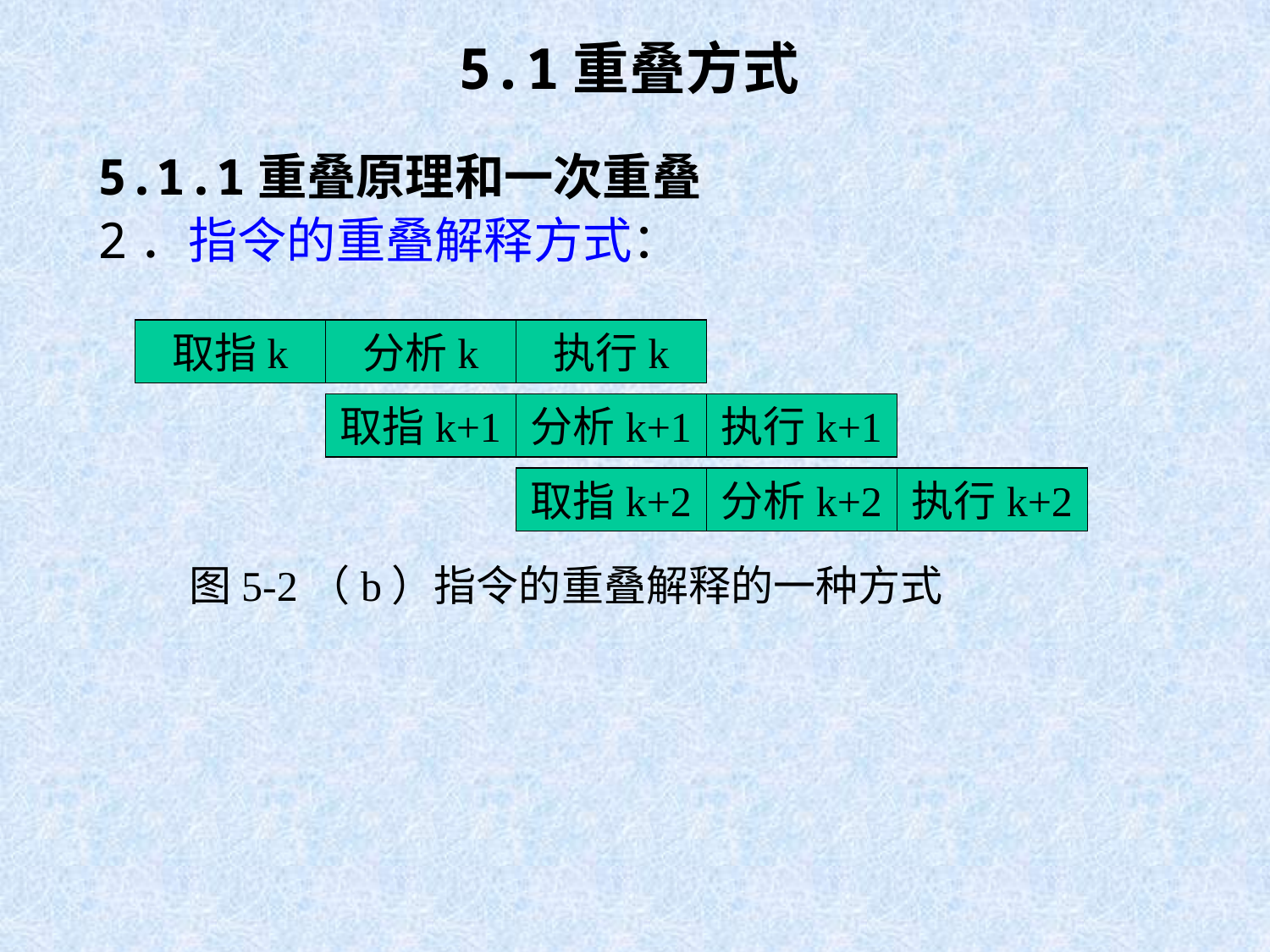

# 5.1重叠方式
5.1.1重叠原理和一次重叠
2．指令的重叠解释方式：
取指k
分析k
执行k
取指k+1
分析k+1
执行k+1
取指k+2
分析k+2
执行k+2
图5-2（b）指令的重叠解释的一种方式